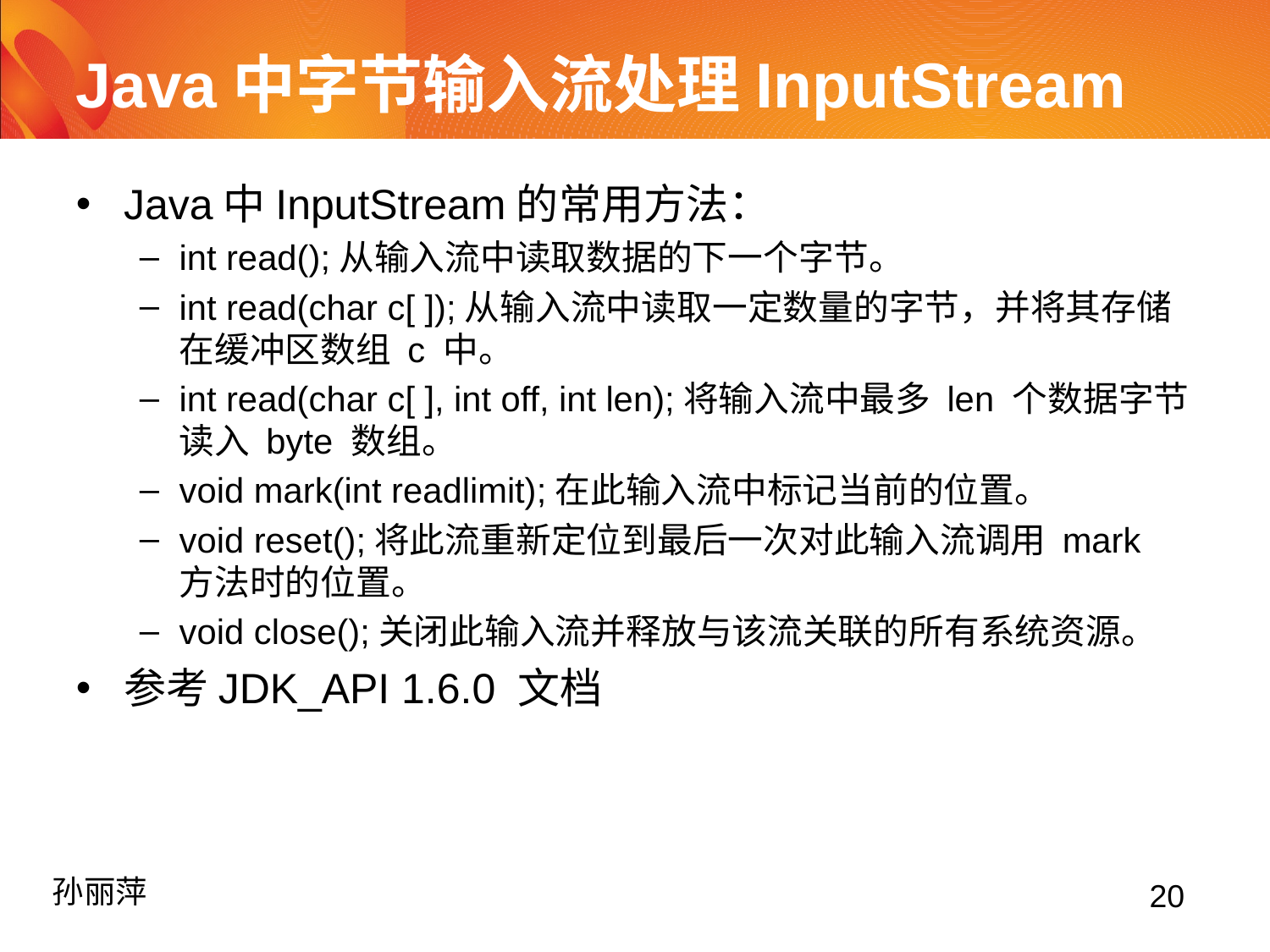

# Java中字节输入流处理InputStream
Java中InputStream的常用方法：
int read();从输入流中读取数据的下一个字节。
int read(char c[ ]);从输入流中读取一定数量的字节，并将其存储在缓冲区数组 c 中。
int read(char c[ ], int off, int len);将输入流中最多 len 个数据字节读入 byte 数组。
void mark(int readlimit);在此输入流中标记当前的位置。
void reset();将此流重新定位到最后一次对此输入流调用 mark 方法时的位置。
void close();关闭此输入流并释放与该流关联的所有系统资源。
参考JDK_API 1.6.0 文档